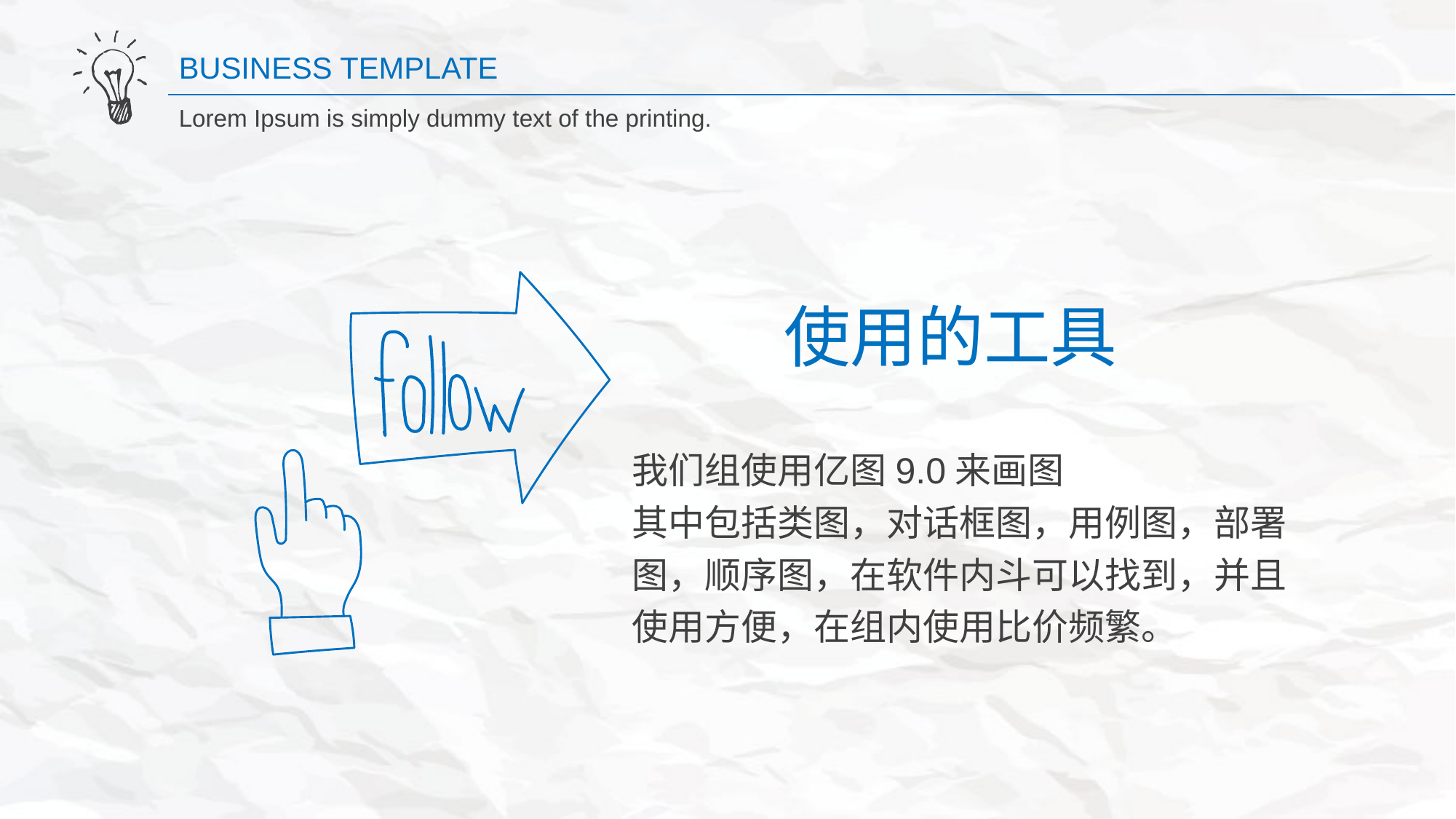

BUSINESS TEMPLATE
Lorem Ipsum is simply dummy text of the printing.

使用的工具
我们组使用亿图9.0来画图
其中包括类图，对话框图，用例图，部署图，顺序图，在软件内斗可以找到，并且使用方便，在组内使用比价频繁。